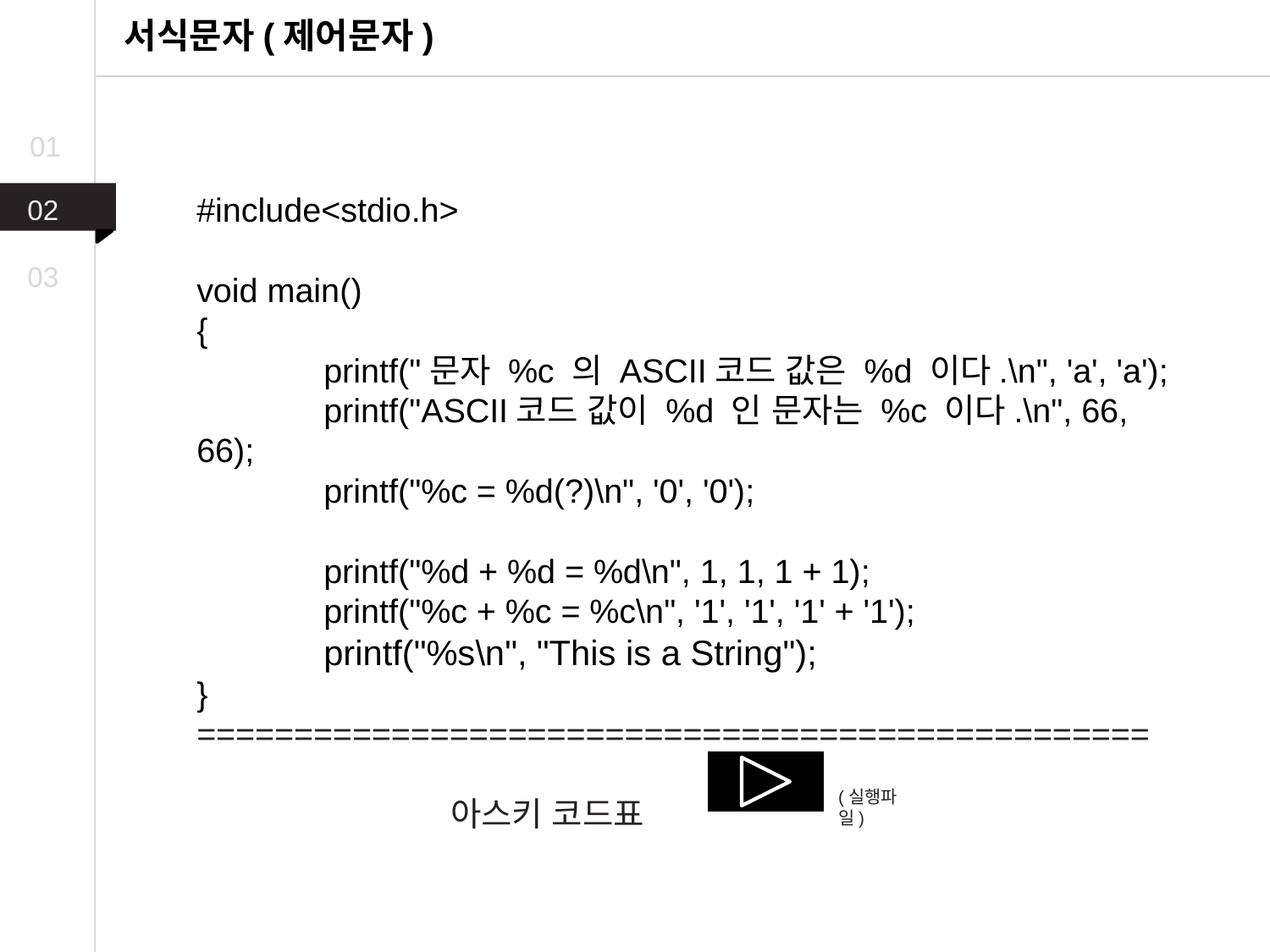

서식문자(제어문자)
01
#include<stdio.h>

void main()
{
	printf("문자 %c 의 ASCII코드 값은 %d 이다.\n", 'a', 'a');
	printf("ASCII코드 값이 %d 인 문자는 %c 이다.\n", 66, 66);
	printf("%c = %d(?)\n", '0', '0');

	printf("%d + %d = %d\n", 1, 1, 1 + 1);
	printf("%c + %c = %c\n", '1', '1', '1' + '1');
	printf("%s\n", "This is a String");
}
=================================================

		아스키 코드표

02

03

(실행파일)